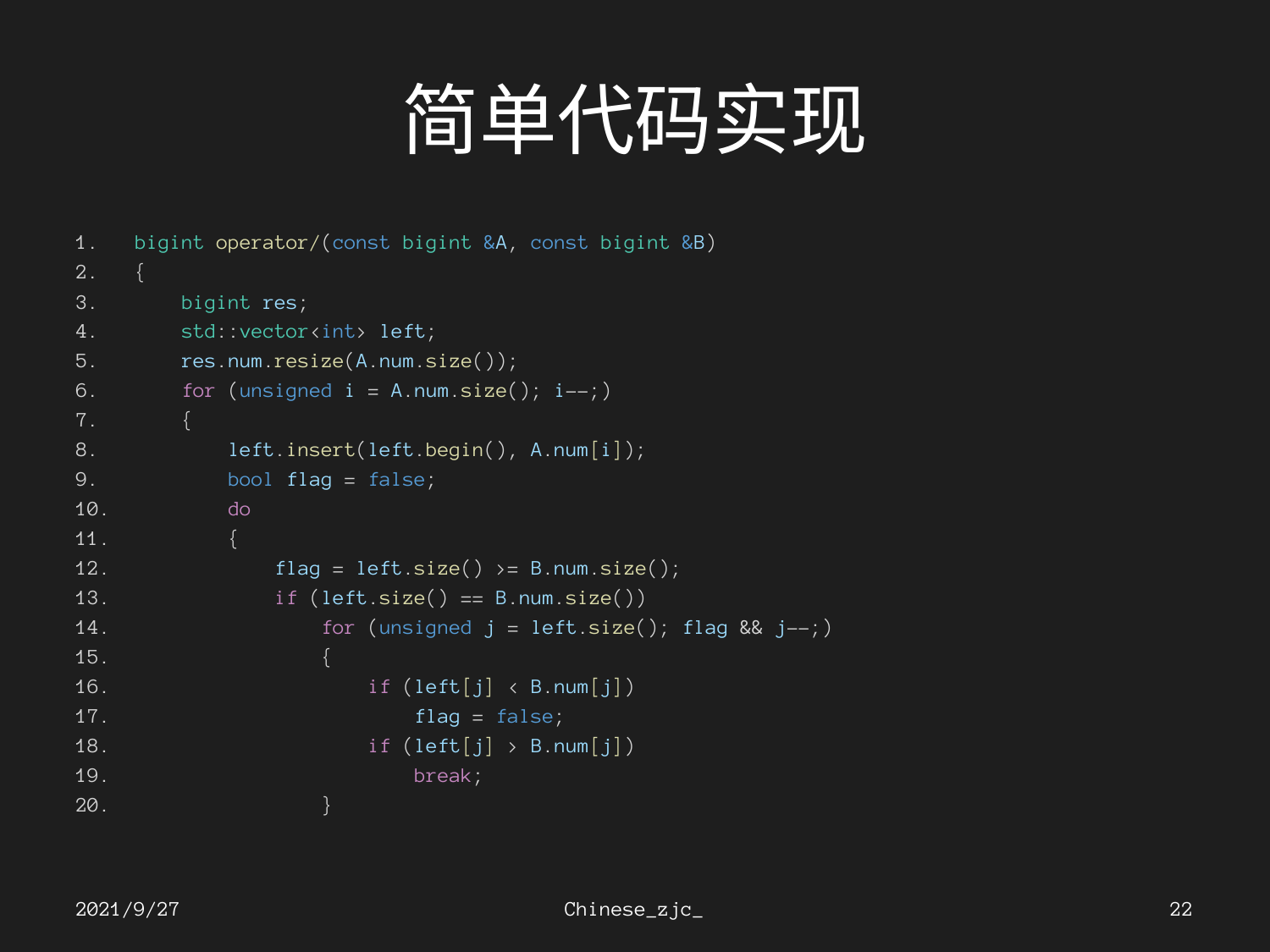

# 简单代码实现
 bigint operator/(const bigint &A, const bigint &B)
 {
     bigint res;
     std::vector<int> left;
     res.num.resize(A.num.size());
     for (unsigned i = A.num.size(); i--;)
     {
         left.insert(left.begin(), A.num[i]);
         bool flag = false;
         do
         {
             flag = left.size() >= B.num.size();
             if (left.size() == B.num.size())
                 for (unsigned j = left.size(); flag && j--;)
                 {
                     if (left[j] < B.num[j])
                         flag = false;
                     if (left[j] > B.num[j])
                         break;
                 }
2021/9/27
Chinese_zjc_
22